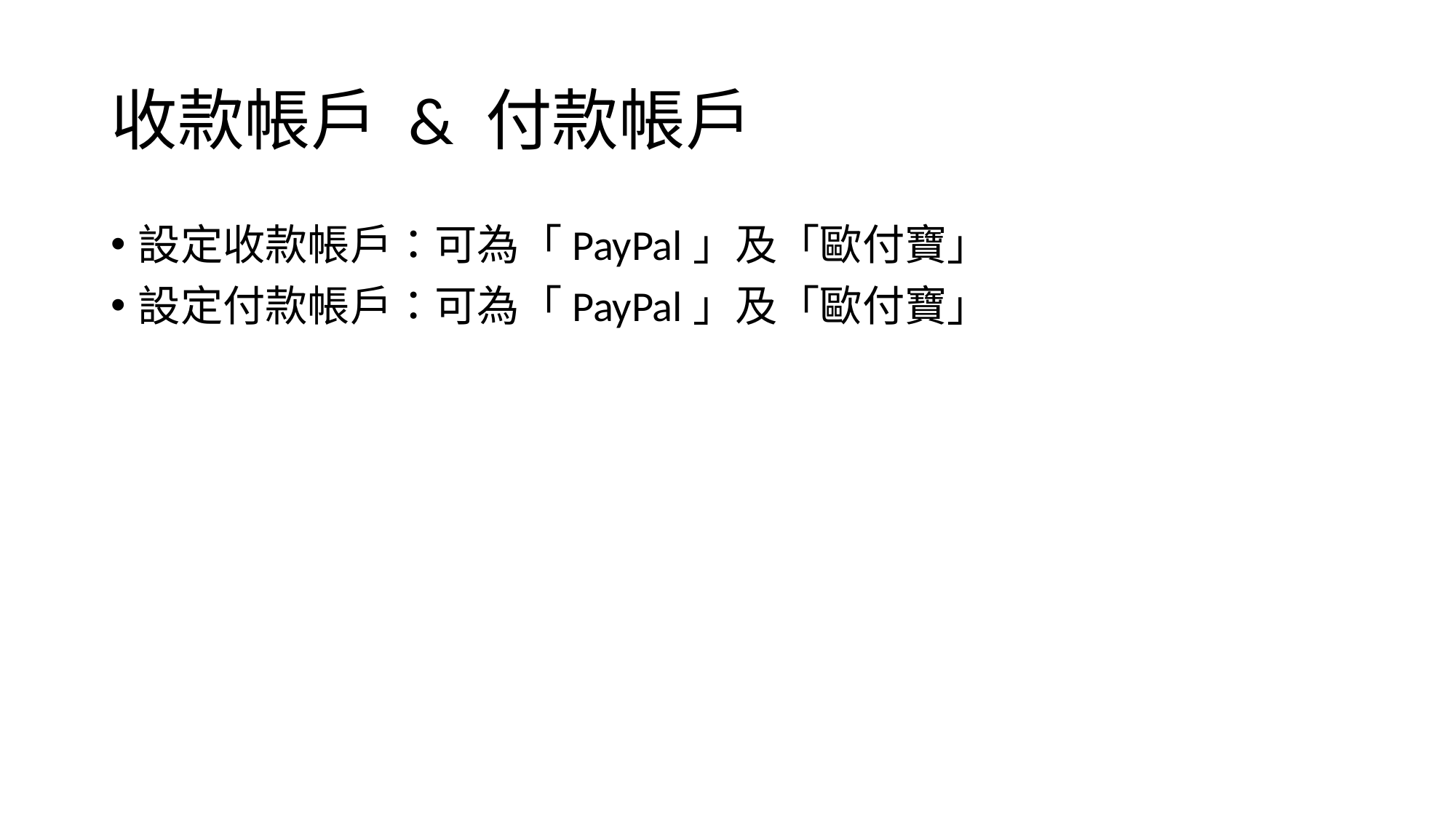

# 收款帳戶 & 付款帳戶
設定收款帳戶：可為「PayPal」及「歐付寶」
設定付款帳戶：可為「PayPal」及「歐付寶」